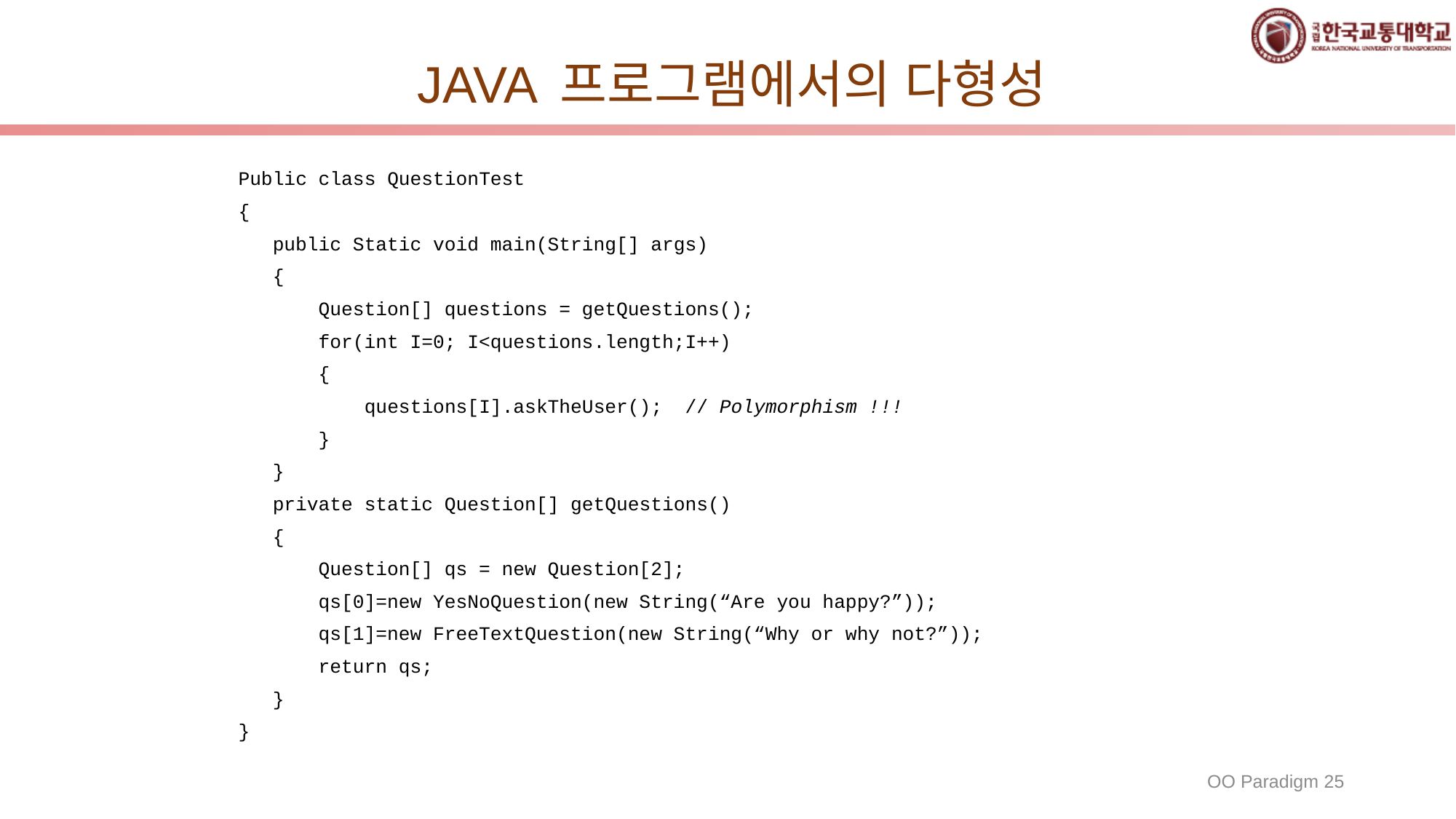

# JAVA 프로그램에서의 다형성
Public class QuestionTest
{
   public Static void main(String[] args)
   {
       Question[] questions = getQuestions();
       for(int I=0; I<questions.length;I++)
       {
           questions[I].askTheUser();  // Polymorphism !!!
       }
   }
   private static Question[] getQuestions()
   {
       Question[] qs = new Question[2];
       qs[0]=new YesNoQuestion(new String(“Are you happy?”));
       qs[1]=new FreeTextQuestion(new String(“Why or why not?”));
       return qs;
   }
}
OO Paradigm 25